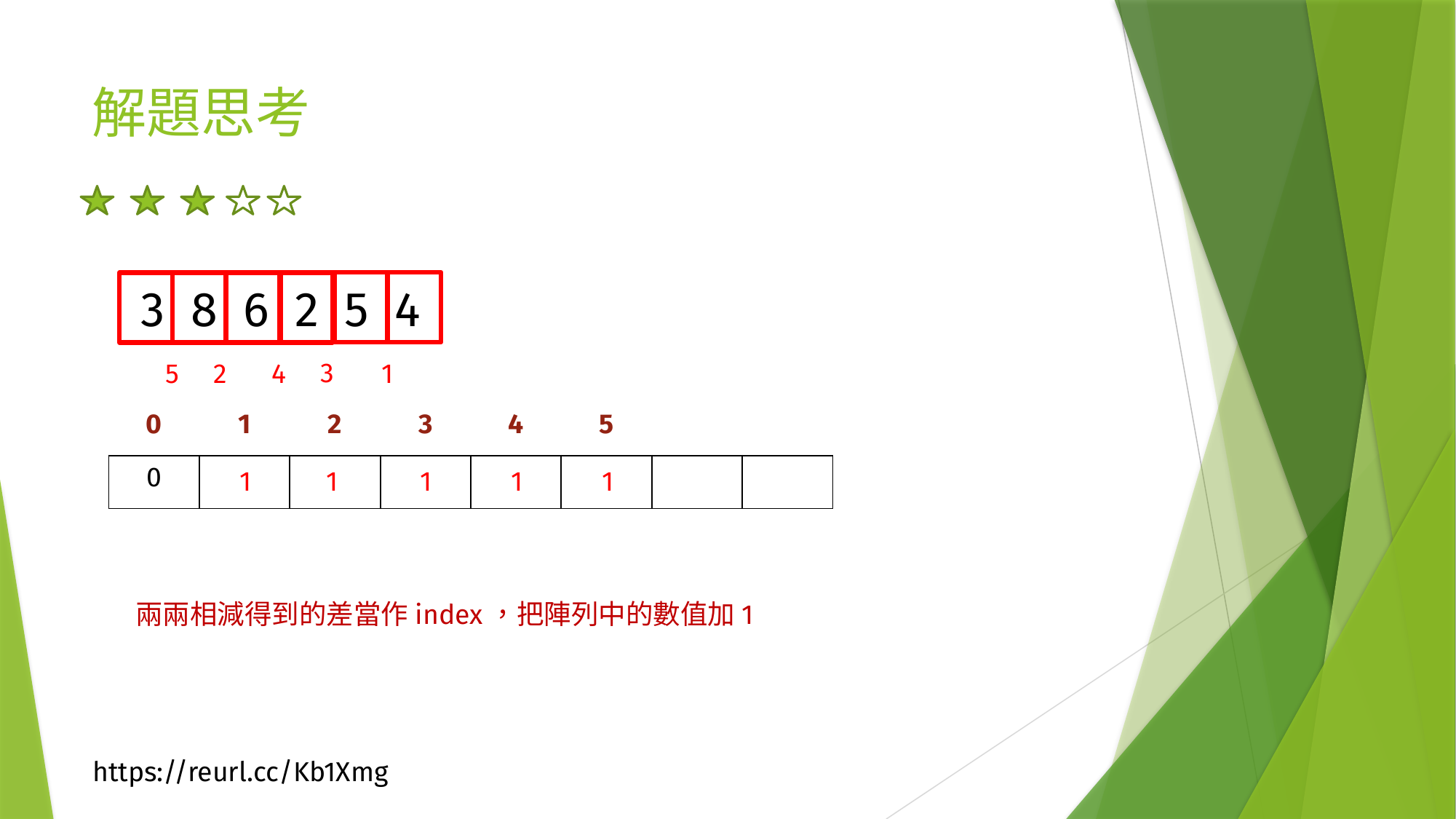

# 解題思考

3  8  6  2  5  4

3
4
2
5
1
| 0 | 1 | 2 | 3 | 4 | 5 |  |  |
| --- | --- | --- | --- | --- | --- | --- | --- |
| 0 | 0 | 0 | 0 | 0 | 0 |  |  |
1
1
1
1
1
兩兩相減得到的差當作index，把陣列中的數值加1